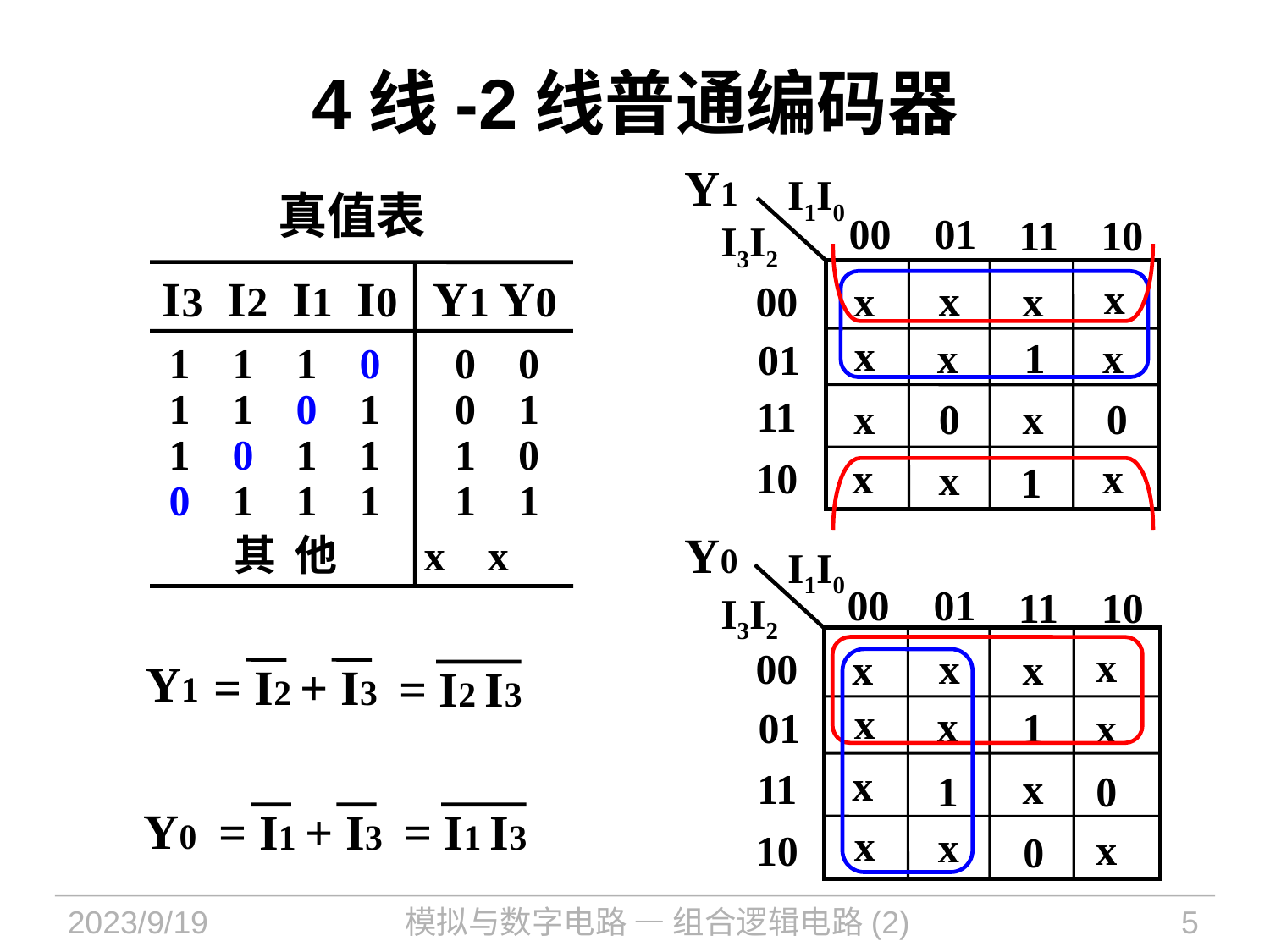

# 4线-2线普通编码器

Y1
I1I0
真值表

00
01
11
10
I3I2

I3  I2  I1  I0   Y1 Y0

x
x
00
x
x

x
x
1
x
01

1    1    1    0       0    0
1    1    0    1       0    1
1    0    1    1       1    0
0    1    1    1       1    1
11

x
0
x
 0
10
x
x
x

1
Y0
 其  他        x    x
I1I0

00
01
11
10
I3I2

x
00
x
x
x

Y1

= I2 + I3

= I2 I3

x
x
01
1
x

x

11
x
1
0
Y0
= I1 + I3

= I1 I3

x
x

x
10
0
2023/9/19
模拟与数字电路 — 组合逻辑电路(2)
5